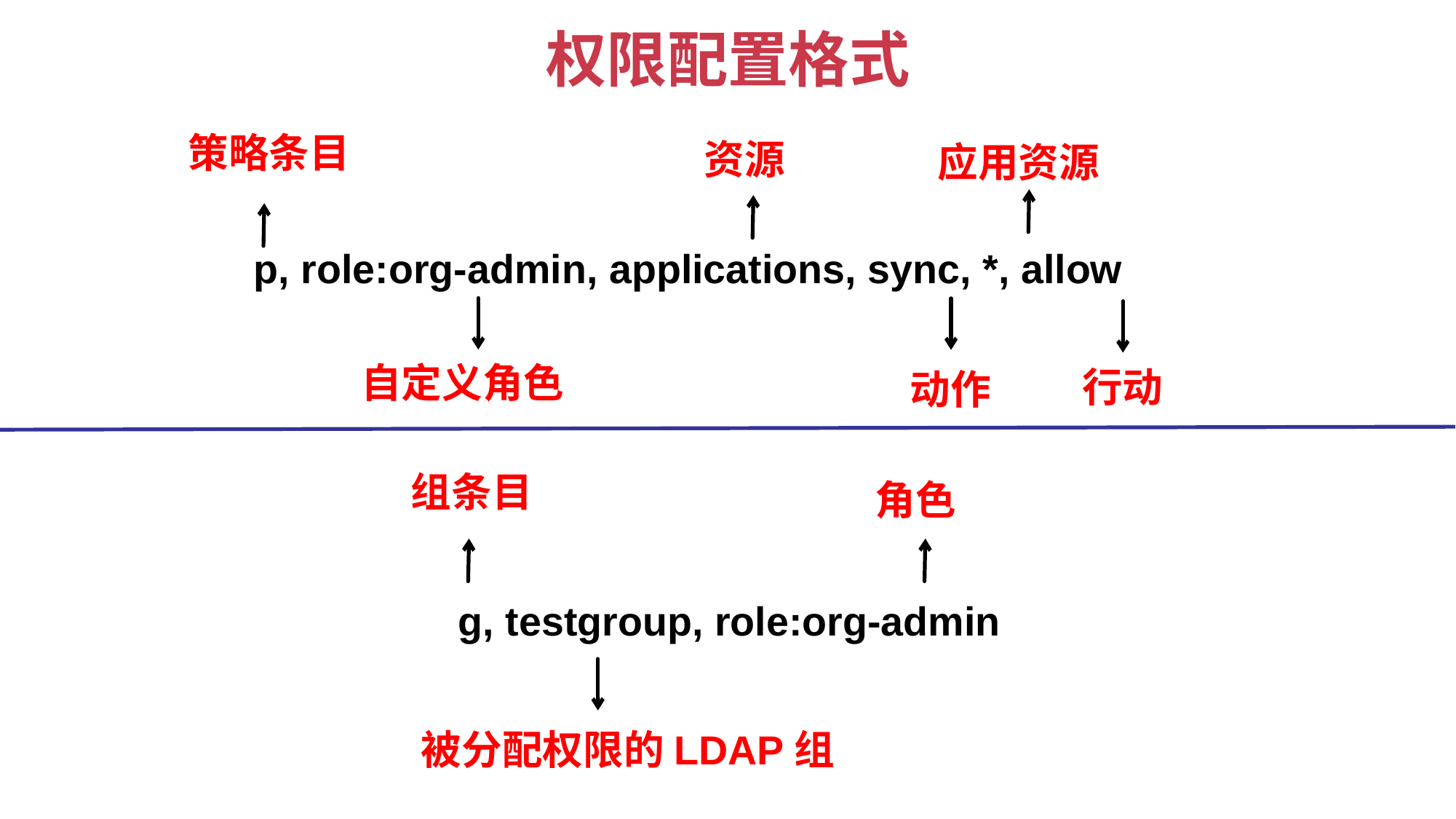

权限配置格式
策略条目
资源
应用资源
p, role:org-admin, applications, sync, *, allow
自定义角色
行动
动作
组条目
角色
g, testgroup, role:org-admin
被分配权限的LDAP组